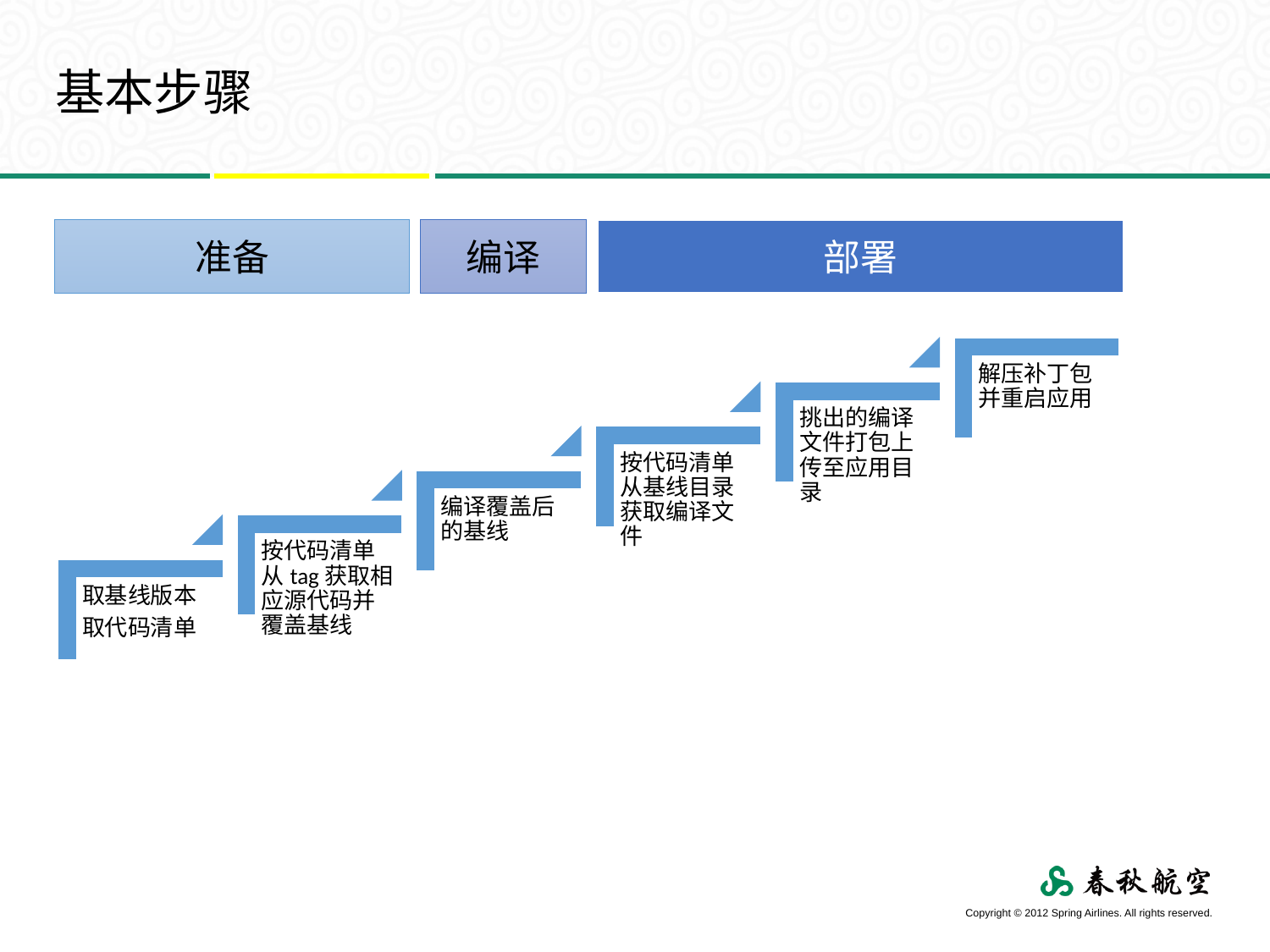

基本步骤
取基线版本
取代码清单
按代码清单从tag获取相应源代码并覆盖基线
编译覆盖后的基线
按代码清单从基线目录获取编译文件
挑出的编译文件打包上传至应用目录
解压补丁包并重启应用
准备
编译
部署